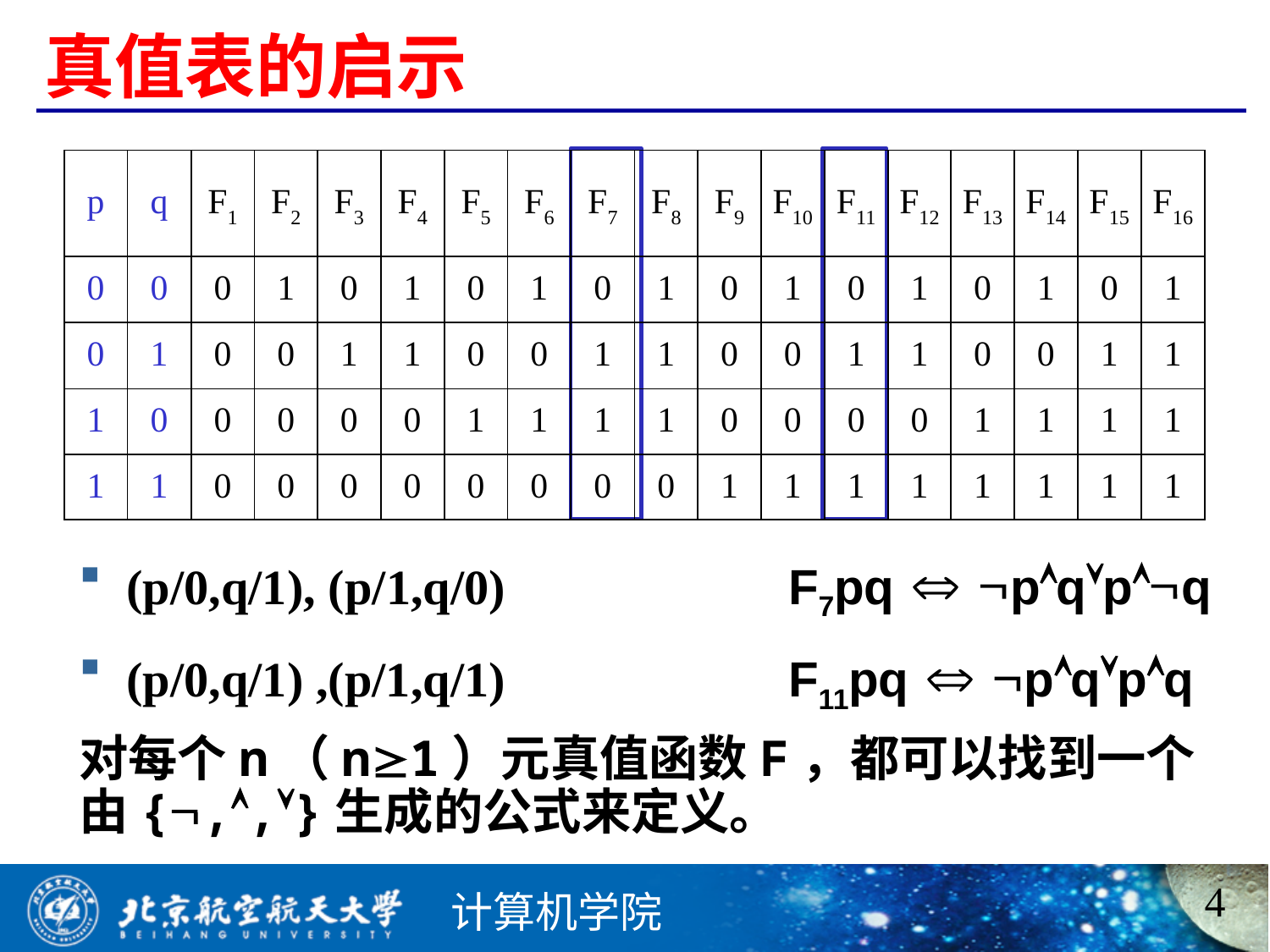

# 真值表的启示

| p | q | F1 | F2 | F3 | F4 | F5 | F6 | F7 | F8 | F9 | F10 | F11 | F12 | F13 | F14 | F15 | F16 |
| --- | --- | --- | --- | --- | --- | --- | --- | --- | --- | --- | --- | --- | --- | --- | --- | --- | --- |
| 0 | 0 | 0 | 1 | 0 | 1 | 0 | 1 | 0 | 1 | 0 | 1 | 0 | 1 | 0 | 1 | 0 | 1 |
| 0 | 1 | 0 | 0 | 1 | 1 | 0 | 0 | 1 | 1 | 0 | 0 | 1 | 1 | 0 | 0 | 1 | 1 |
| 1 | 0 | 0 | 0 | 0 | 0 | 1 | 1 | 1 | 1 | 0 | 0 | 0 | 0 | 1 | 1 | 1 | 1 |
| 1 | 1 | 0 | 0 | 0 | 0 | 0 | 0 | 0 | 0 | 1 | 1 | 1 | 1 | 1 | 1 | 1 | 1 |
(p/0,q/1), (p/1,q/0)                       F7pq ⇔ ¬p∧q∨p∧¬q
(p/0,q/1) ,(p/1,q/1)                       F11pq ⇔ ¬p∧q∨p∧q
对每个n（n≥1）元真值函数F，都可以找到一个由{¬,∧,∨}生成的公式来定义。